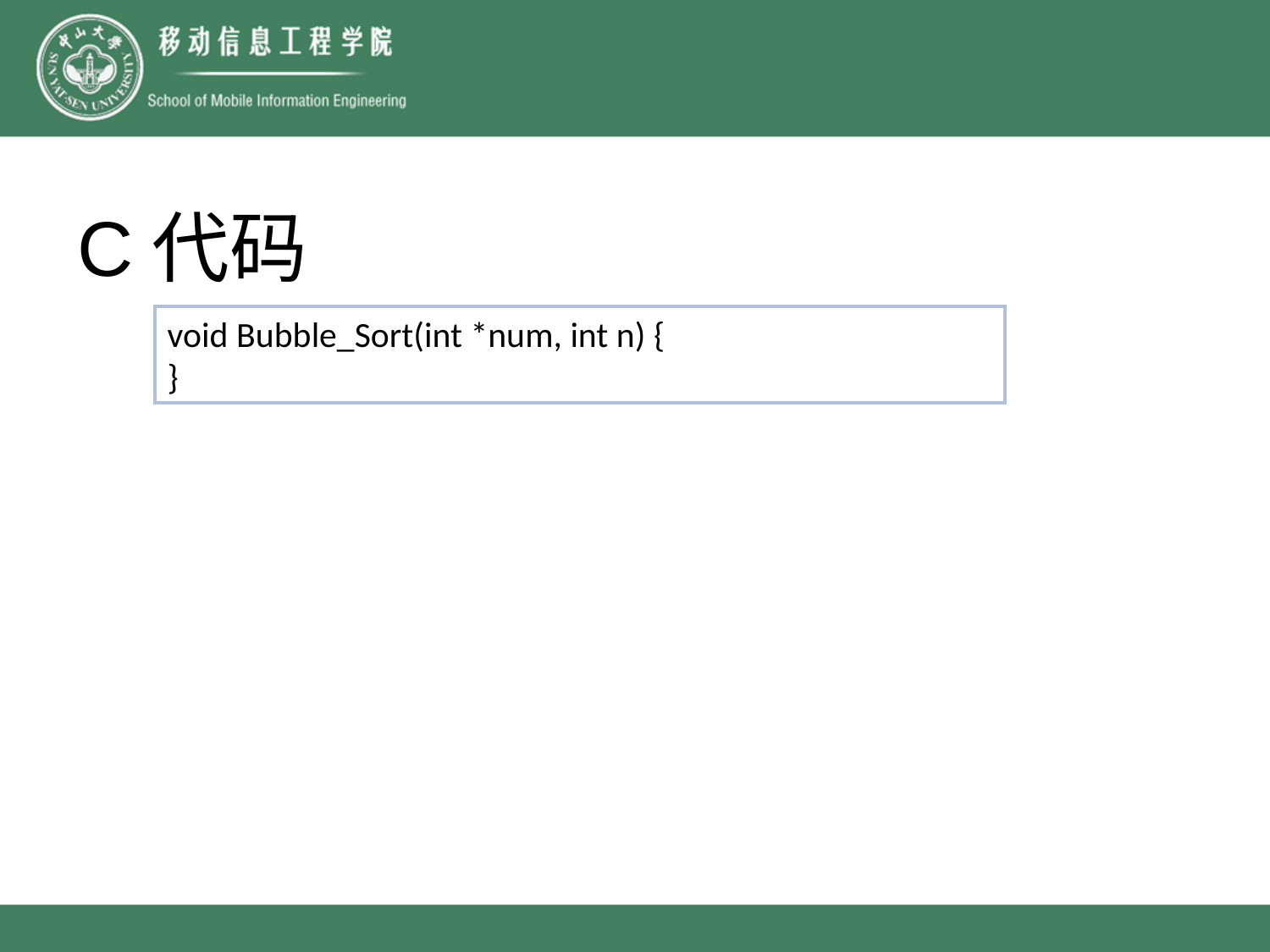

C代码
void Bubble_Sort(int *num, int n) {
}